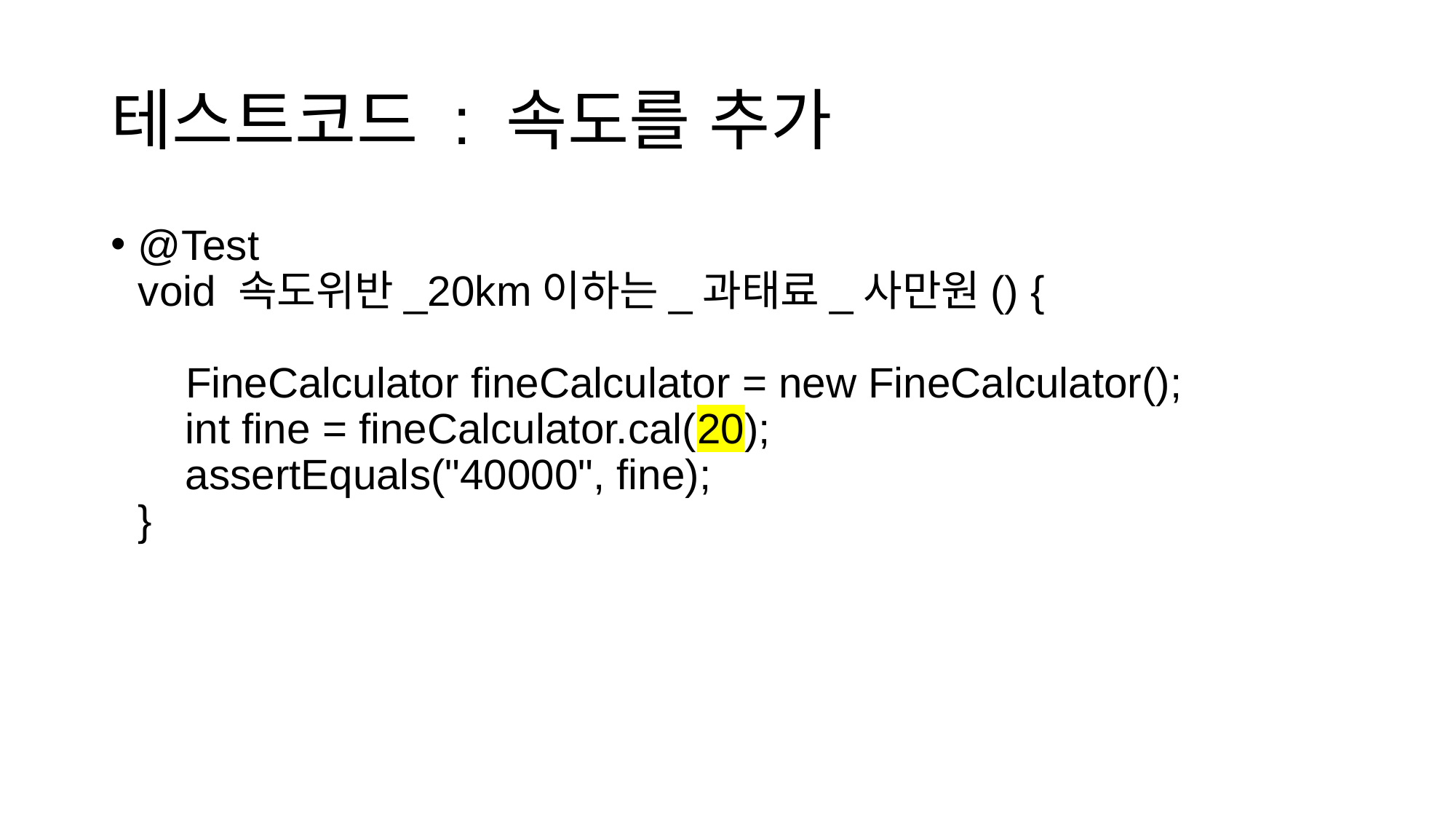

# 테스트코드 : 속도를 추가
@Test
void 속도위반_20km이하는_과태료_사만원() {
    FineCalculator fineCalculator = new FineCalculator();
    int fine = fineCalculator.cal(20);
    assertEquals("40000", fine);
}